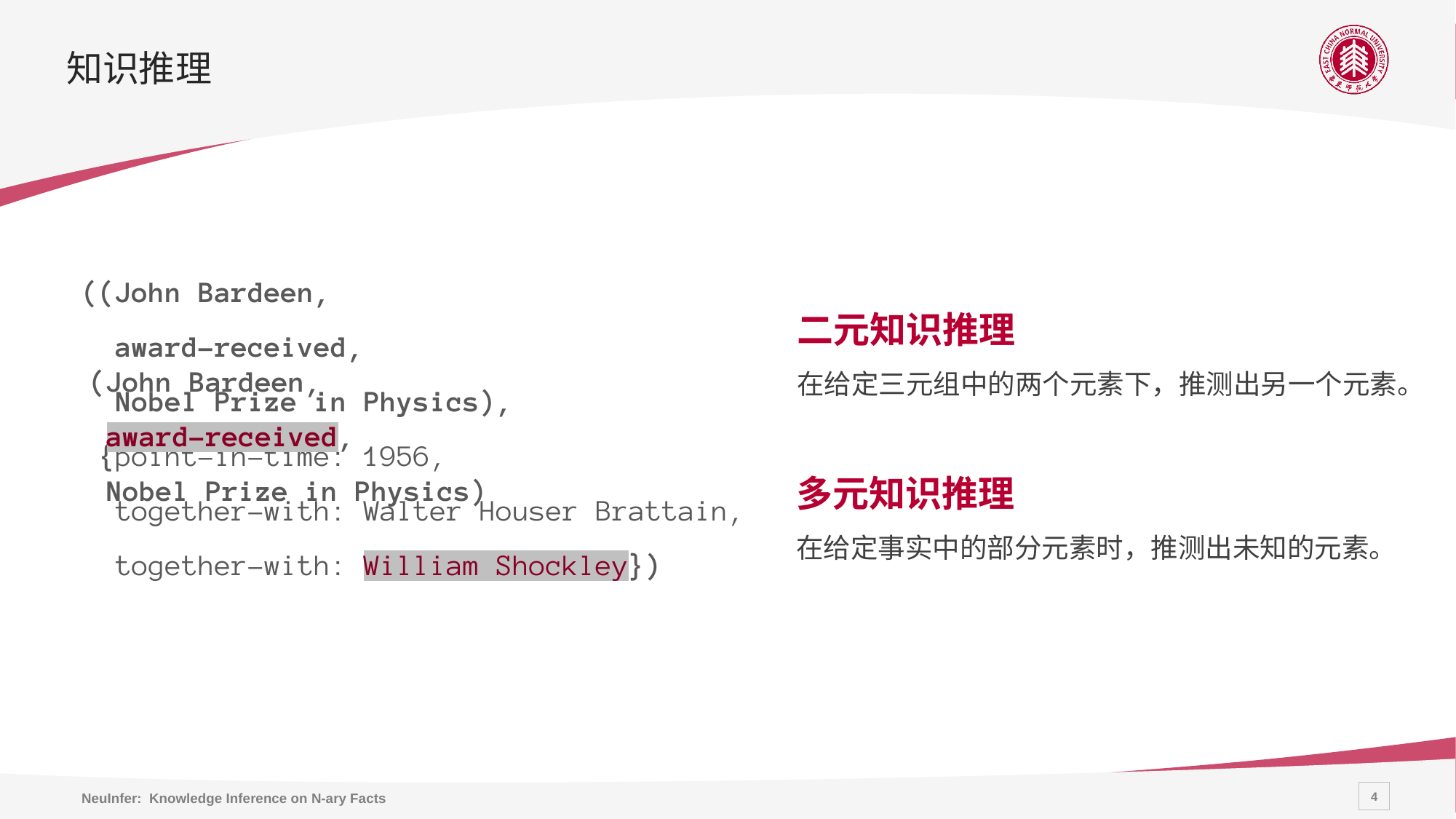

# 知识推理
((John Bardeen,
  award-received,
  Nobel Prize in Physics),
 {point-in-time: 1956,
  together-with: Walter Houser Brattain,
  together-with: William Shockley})
二元知识推理
在给定三元组中的两个元素下，推测出另一个元素。
(John Bardeen,
 award-received,
 Nobel Prize in Physics)
多元知识推理
在给定事实中的部分元素时，推测出未知的元素。